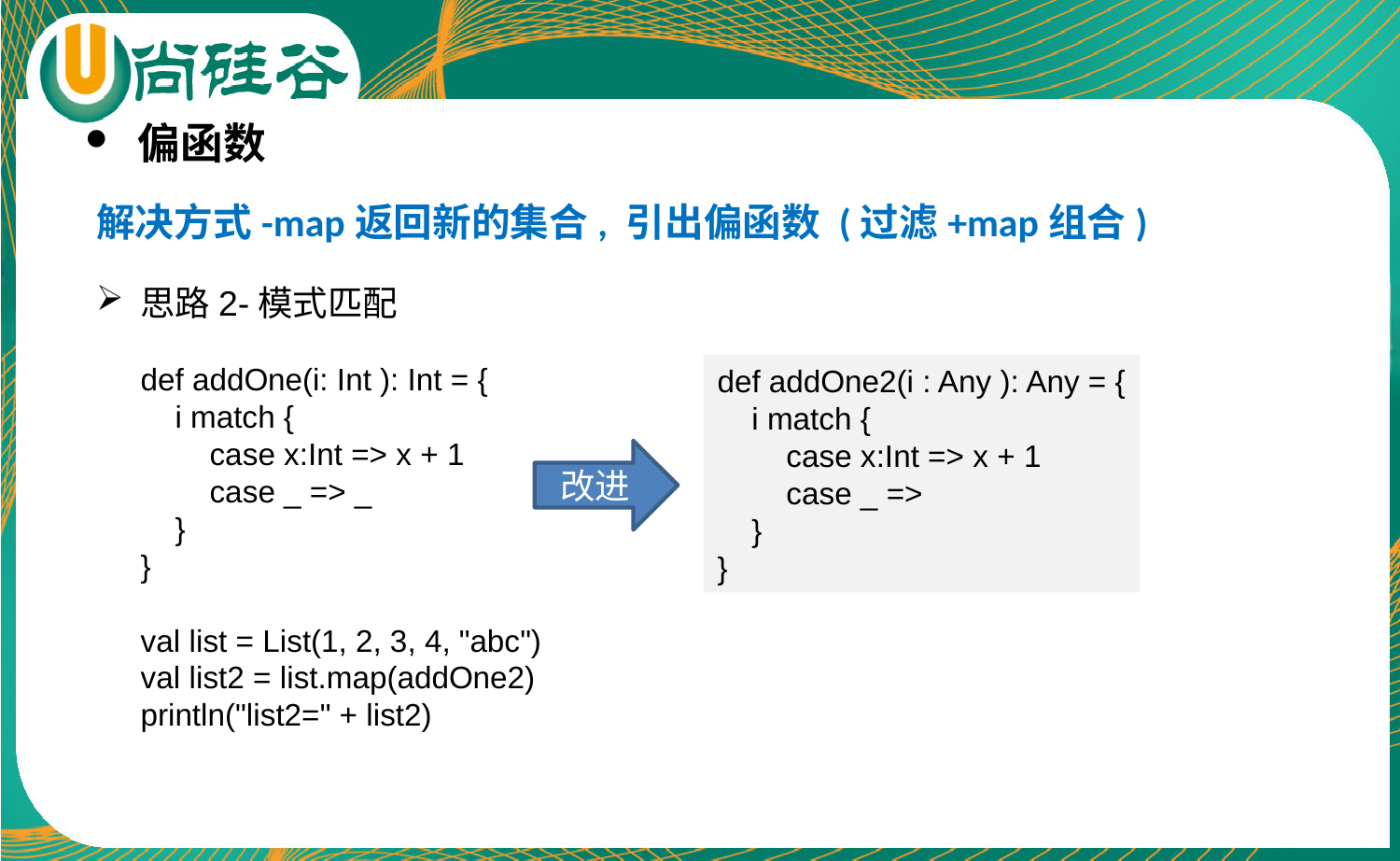

偏函数

解决方式-map返回新的集合, 引出偏函数 (过滤+map组合)

思路2-模式匹配

def addOne(i: Int ): Int = {
    i match {
        case x:Int => x + 1
        case _ => _
    }
}

val list = List(1, 2, 3, 4, "abc")
val list2 = list.map(addOne2)
println("list2=" + list2)
def addOne2(i : Any ): Any = {
    i match {
        case x:Int => x + 1
        case _ =>
    }
}
改进